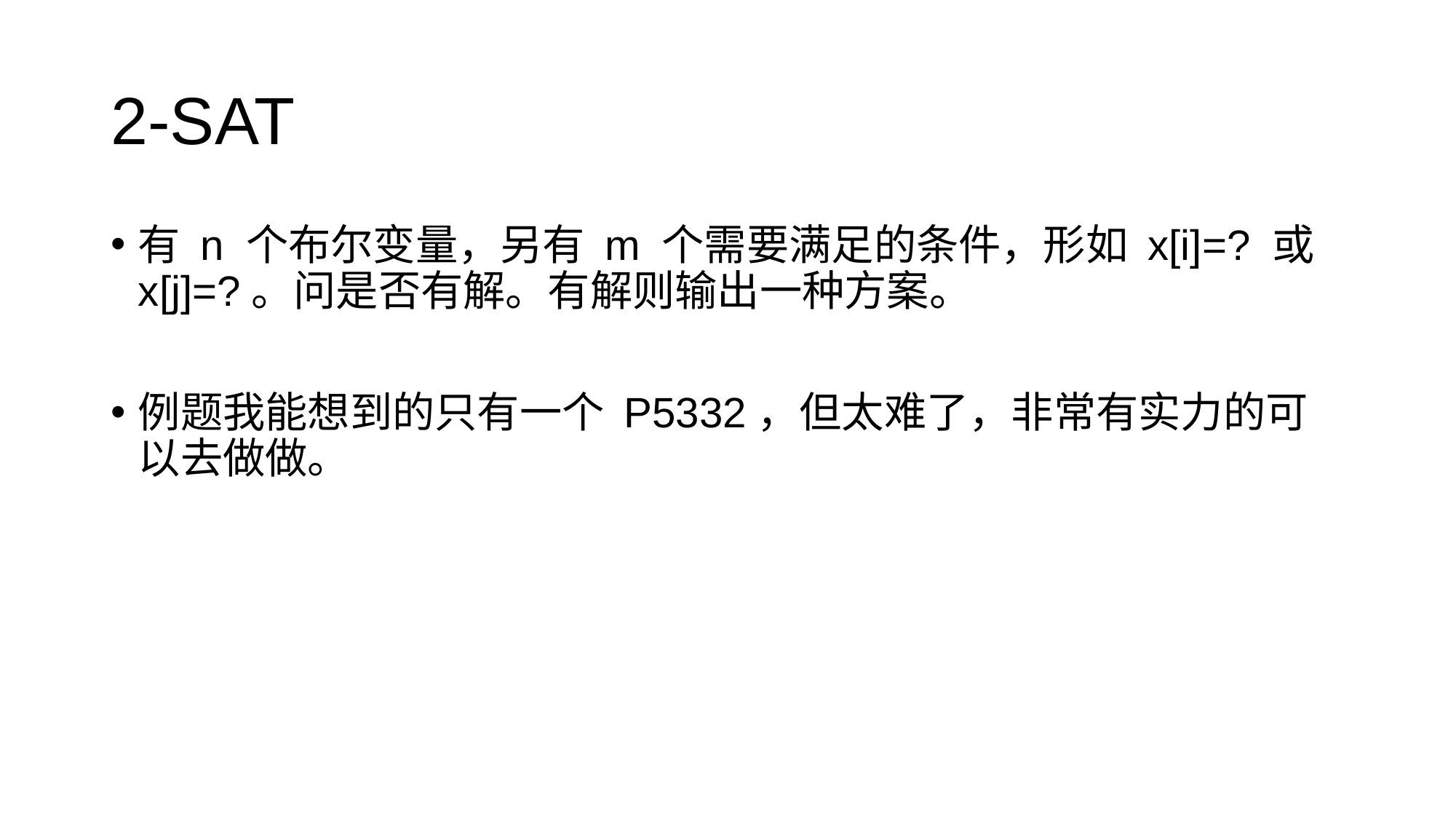

# 2-SAT
有 n 个布尔变量，另有 m 个需要满足的条件，形如 x[i]=? 或 x[j]=?。问是否有解。有解则输出一种方案。

例题我能想到的只有一个 P5332，但太难了，非常有实力的可以去做做。